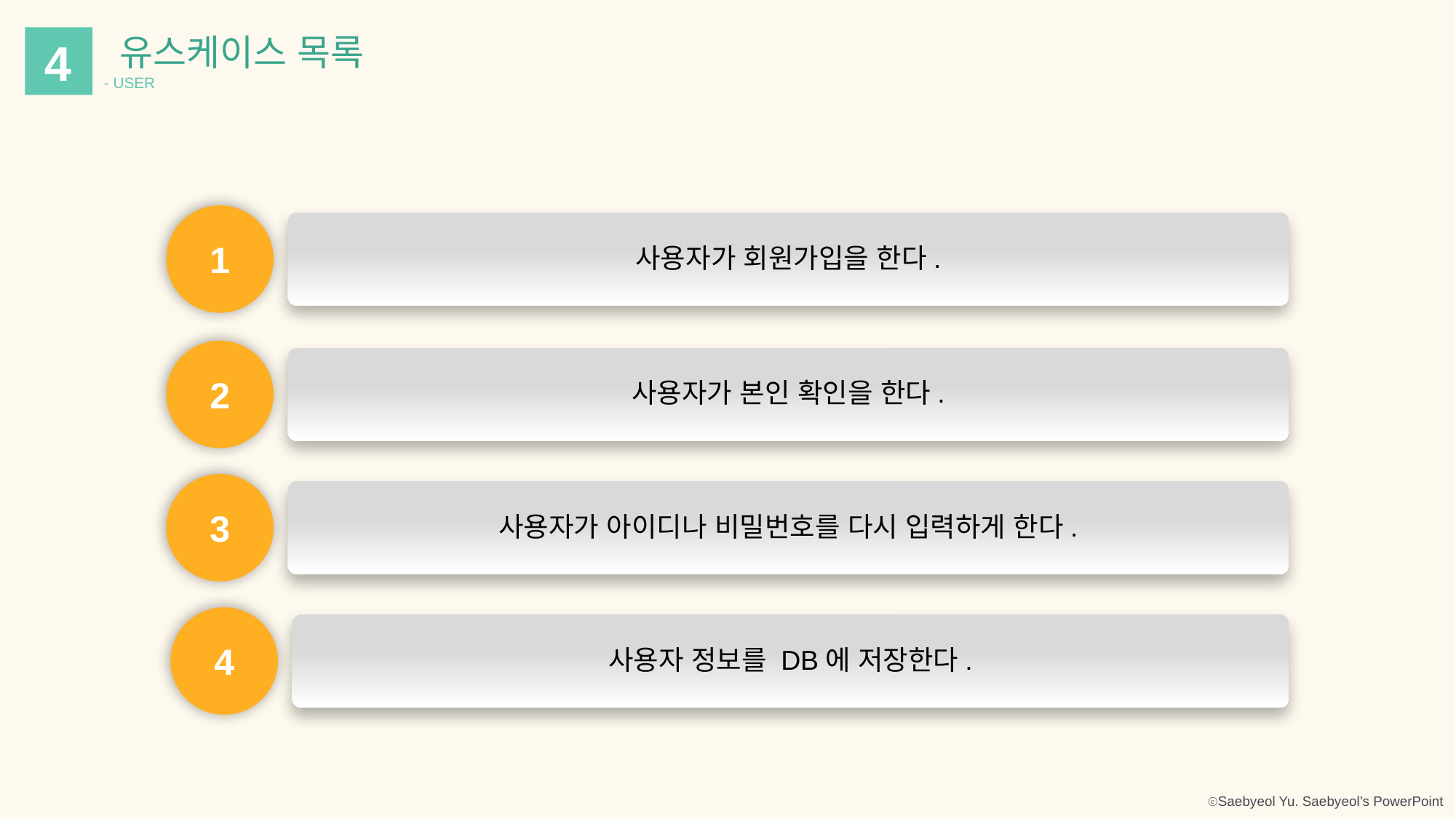

유스케이스 목록
- USER

4
1

사용자가 회원가입을 한다.
2

사용자가 본인 확인을 한다.
3

사용자가 아이디나 비밀번호를 다시 입력하게 한다.
4

사용자 정보를 DB에 저장한다.